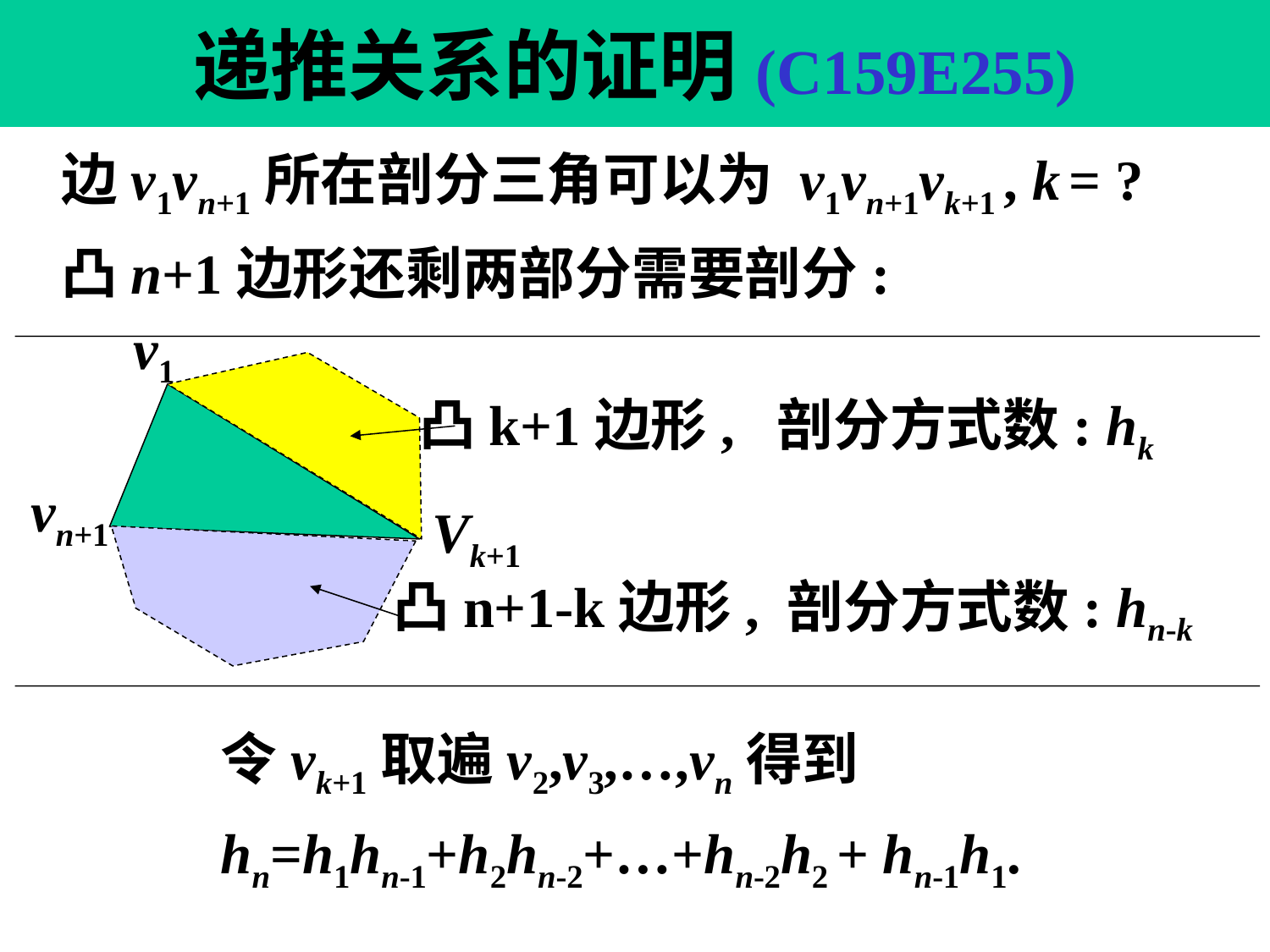

# 递推关系的证明(C159E255)
边v1vn+1所在剖分三角可以为 v1vn+1vk+1 , k = ?
凸n+1边形还剩两部分需要剖分:
v1

vn+1
Vk+1

凸k+1边形,  剖分方式数: hk

凸n+1-k边形, 剖分方式数: hn-k

令vk+1取遍v2,v3,…,vn得到
hn=h1hn-1+h2hn-2+…+hn-2h2 + hn-1h1.